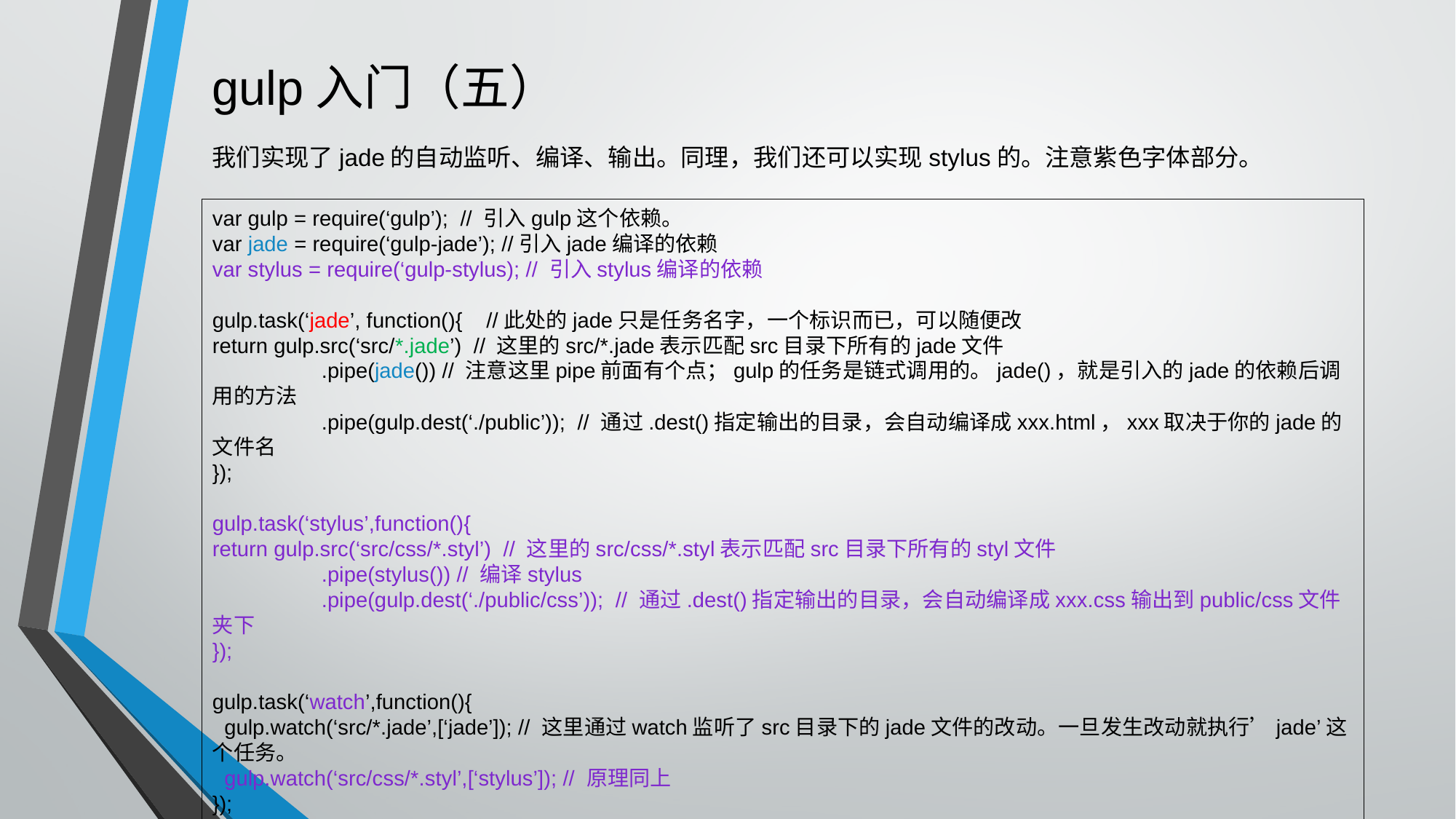

gulp入门（五）

我们实现了jade的自动监听、编译、输出。同理，我们还可以实现stylus的。注意紫色字体部分。
var gulp = require(‘gulp’);  // 引入gulp这个依赖。
var jade = require(‘gulp-jade’); //引入jade编译的依赖
var stylus = require(‘gulp-stylus); // 引入stylus编译的依赖

gulp.task(‘jade’, function(){    //此处的jade只是任务名字，一个标识而已，可以随便改
return gulp.src(‘src/*.jade’)  // 这里的src/*.jade表示匹配src目录下所有的jade文件
	.pipe(jade()) // 注意这里pipe前面有个点；gulp的任务是链式调用的。jade()，就是引入的jade的依赖后调用的方法
	.pipe(gulp.dest(‘./public’));  // 通过.dest()指定输出的目录，会自动编译成xxx.html，xxx取决于你的jade的文件名
});

gulp.task(‘stylus’,function(){
return gulp.src(‘src/css/*.styl’)  // 这里的src/css/*.styl表示匹配src目录下所有的styl文件
	.pipe(stylus()) // 编译stylus
	.pipe(gulp.dest(‘./public/css’));  // 通过.dest()指定输出的目录，会自动编译成xxx.css输出到public/css文件夹下
});

gulp.task(‘watch’,function(){
  gulp.watch(‘src/*.jade’,[‘jade’]); // 这里通过watch监听了src目录下的jade文件的改动。一旦发生改动就执行’jade’这个任务。
  gulp.watch(‘src/css/*.styl’,[‘stylus’]); // 原理同上
});

gulp.task(‘default’,[‘watch’]) // gulp默认执行的任务，执行’watch’任务，这个任务一开启就通过watch开辟一个进程监听文件改动。